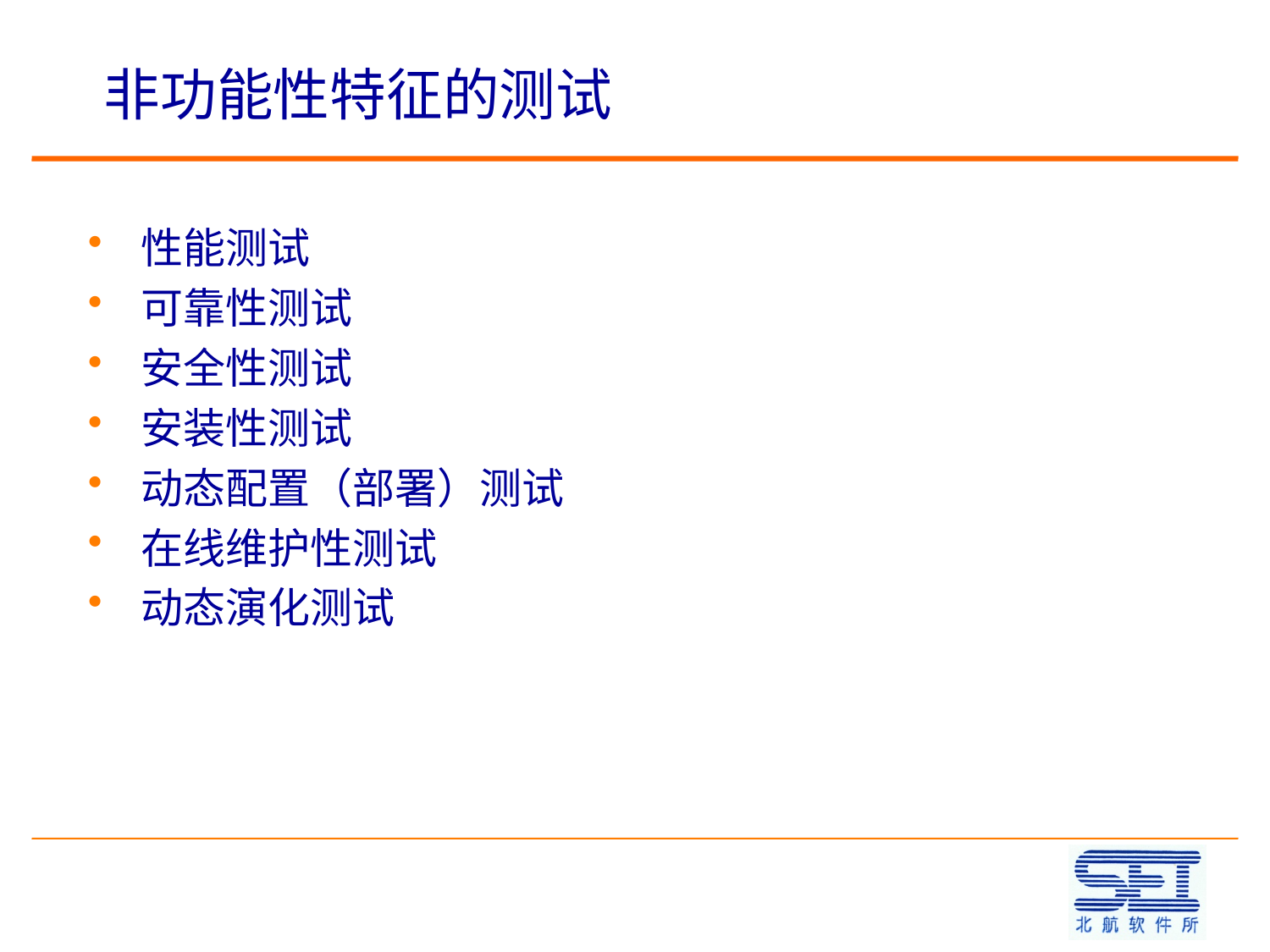

# 非功能性特征的测试
性能测试
可靠性测试
安全性测试
安装性测试
动态配置（部署）测试
在线维护性测试
动态演化测试